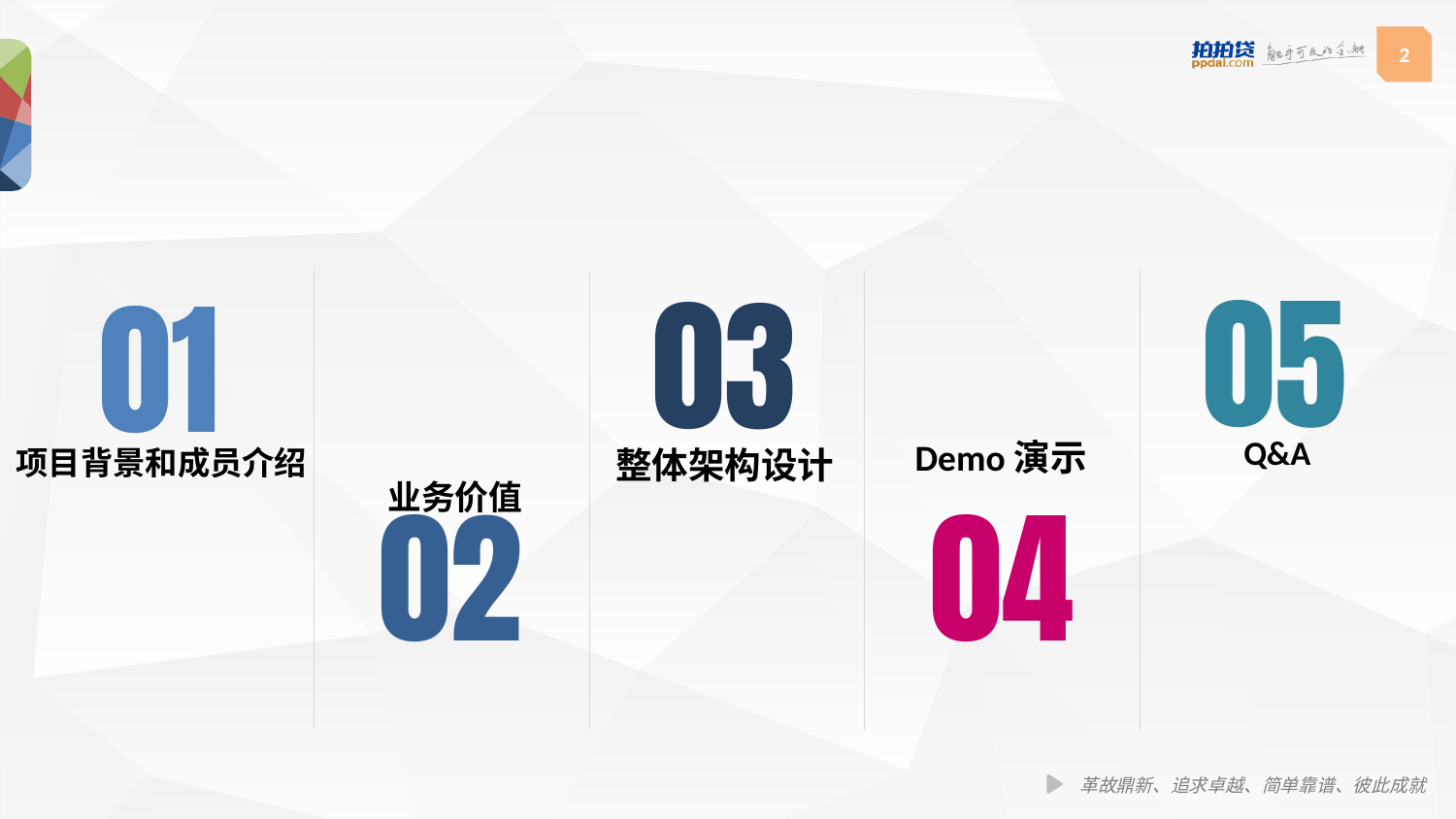

05
Q&A
03
整体架构设计
01
项目背景和成员介绍
Demo演示
04
业务价值
02